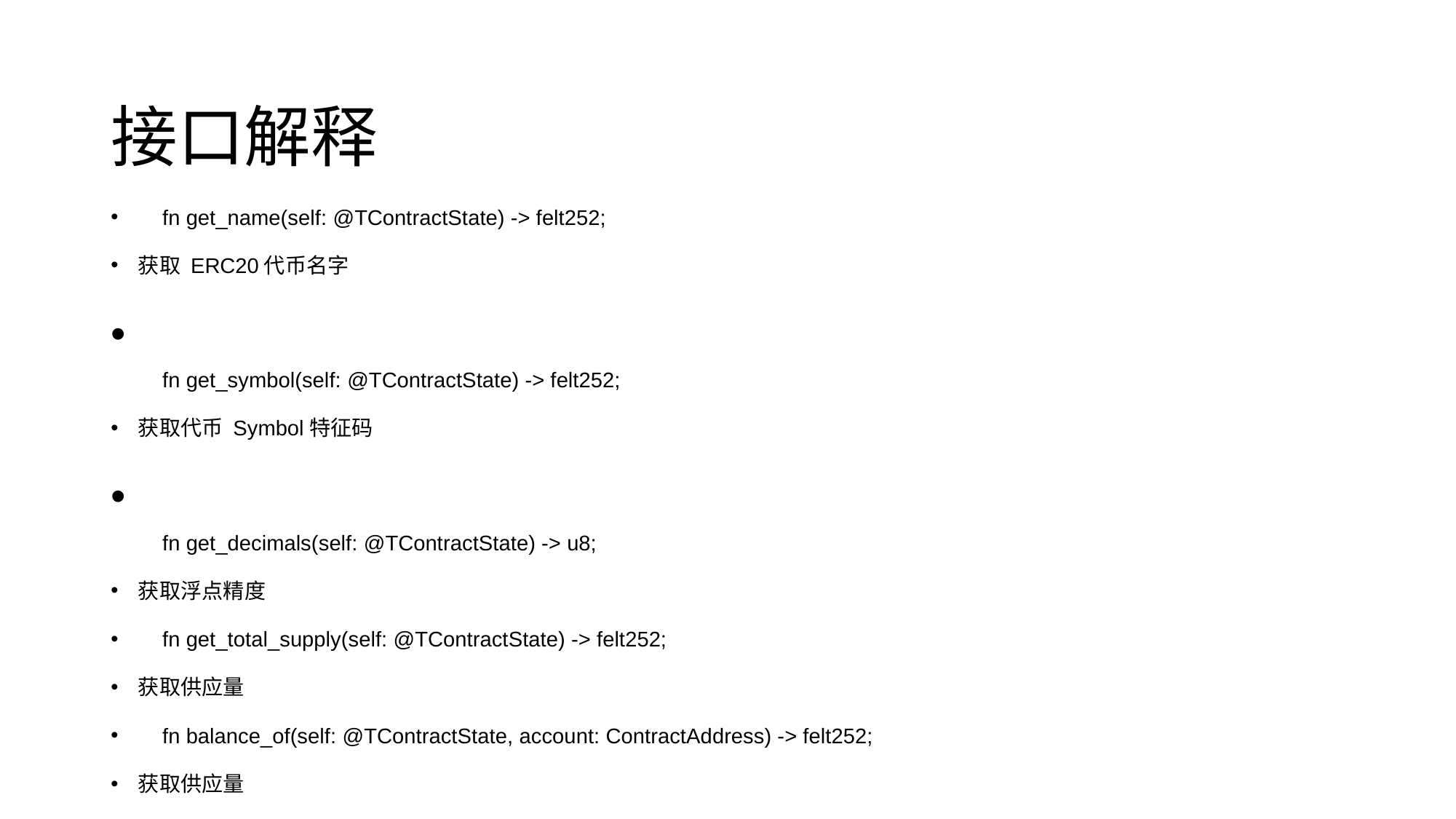

# 接口解释
    fn get_name(self: @TContractState) -> felt252;
获取 ERC20代币名字
    fn get_symbol(self: @TContractState) -> felt252;
获取代币 Symbol特征码
    fn get_decimals(self: @TContractState) -> u8;
获取浮点精度
    fn get_total_supply(self: @TContractState) -> felt252;
获取供应量
    fn balance_of(self: @TContractState, account: ContractAddress) -> felt252;
获取供应量